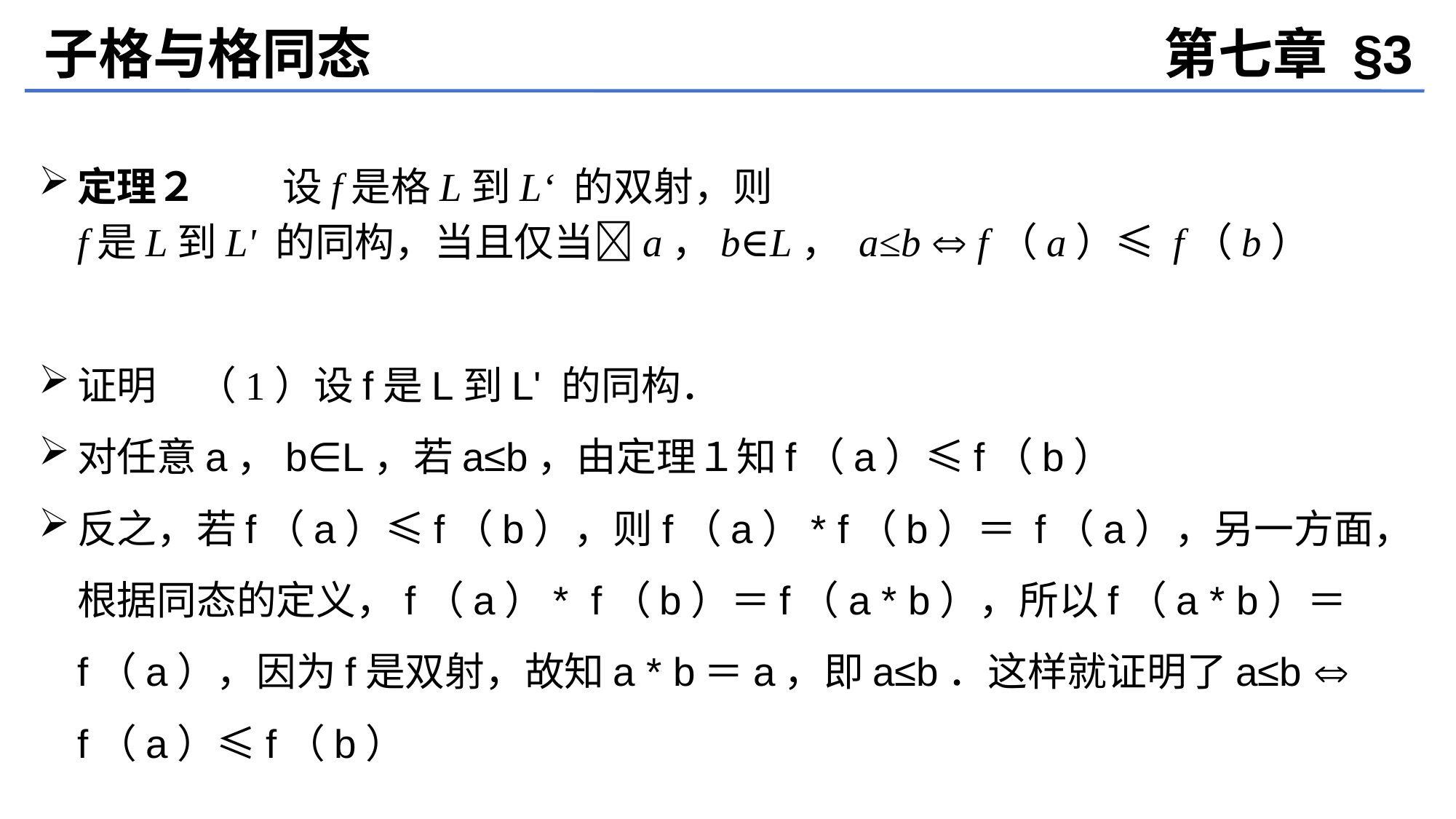

子格与格同态
第七章 §3
定理２	设f是格L到L‘ 的双射，则
	f是L到L' 的同构，当且仅当∀a，b∈L， a≤b ⇔ f（a）≤ f（b）

证明　（1）设f是L到L' 的同构．
对任意a，b∈L，若a≤b，由定理１知f（a）≤f（b）
反之，若f（a）≤f（b），则f（a）* f（b）＝ f（a），另一方面，根据同态的定义，f（a）*  f（b）＝f（a * b），所以f（a * b）＝f（a），因为f是双射，故知a * b＝a，即a≤b．这样就证明了a≤b ⇔  f（a）≤f（b）